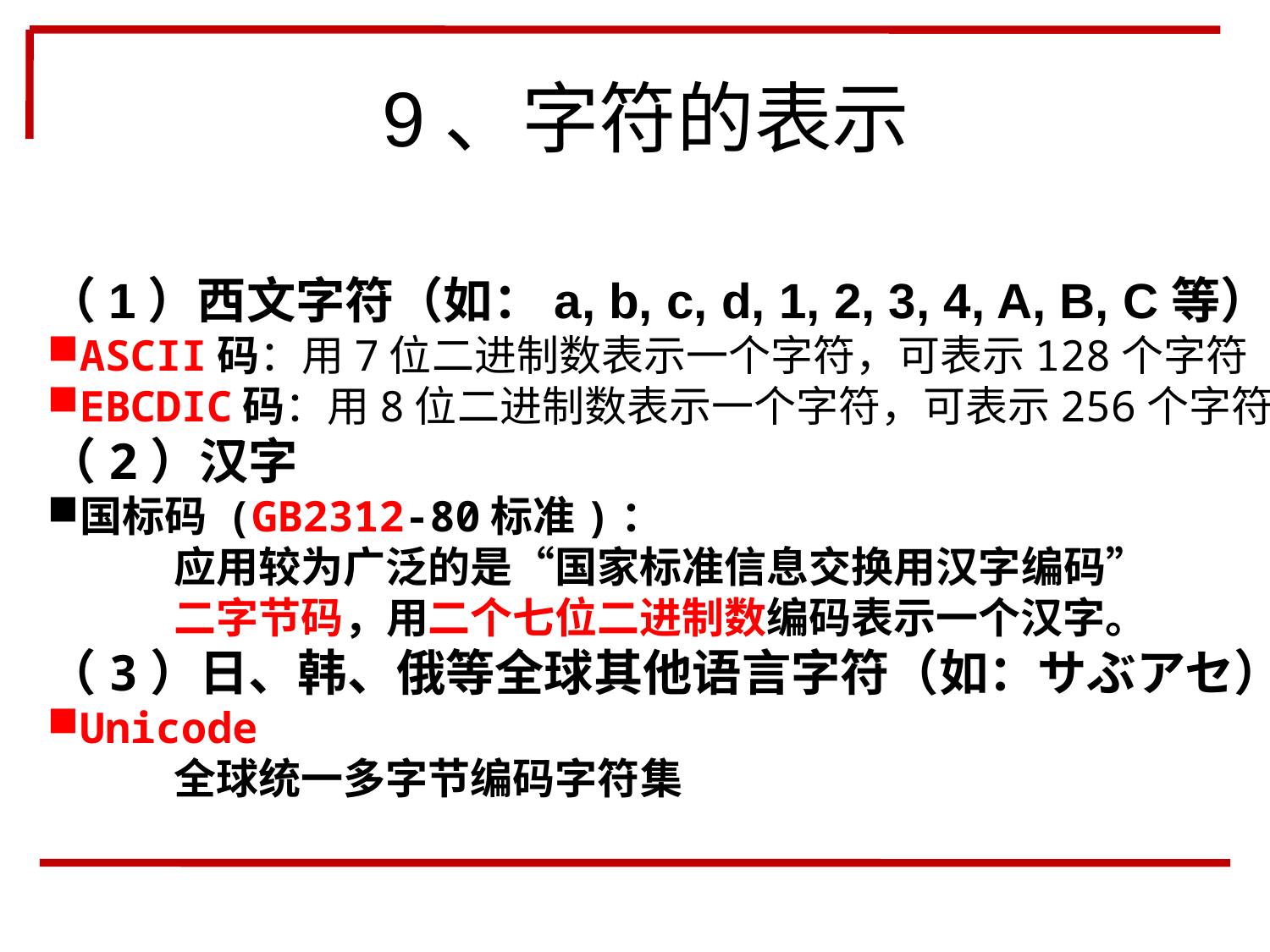

9、字符的表示
（1）西文字符（如：a, b, c, d, 1, 2, 3, 4, A, B, C等）
ASCII码：用7位二进制数表示一个字符，可表示128个字符
EBCDIC码：用8位二进制数表示一个字符，可表示256个字符
（2）汉字
国标码 (GB2312-80标准)：
	应用较为广泛的是“国家标准信息交换用汉字编码”
	二字节码，用二个七位二进制数编码表示一个汉字。
（3）日、韩、俄等全球其他语言字符（如：サぶアセ）
Unicode
	全球统一多字节编码字符集